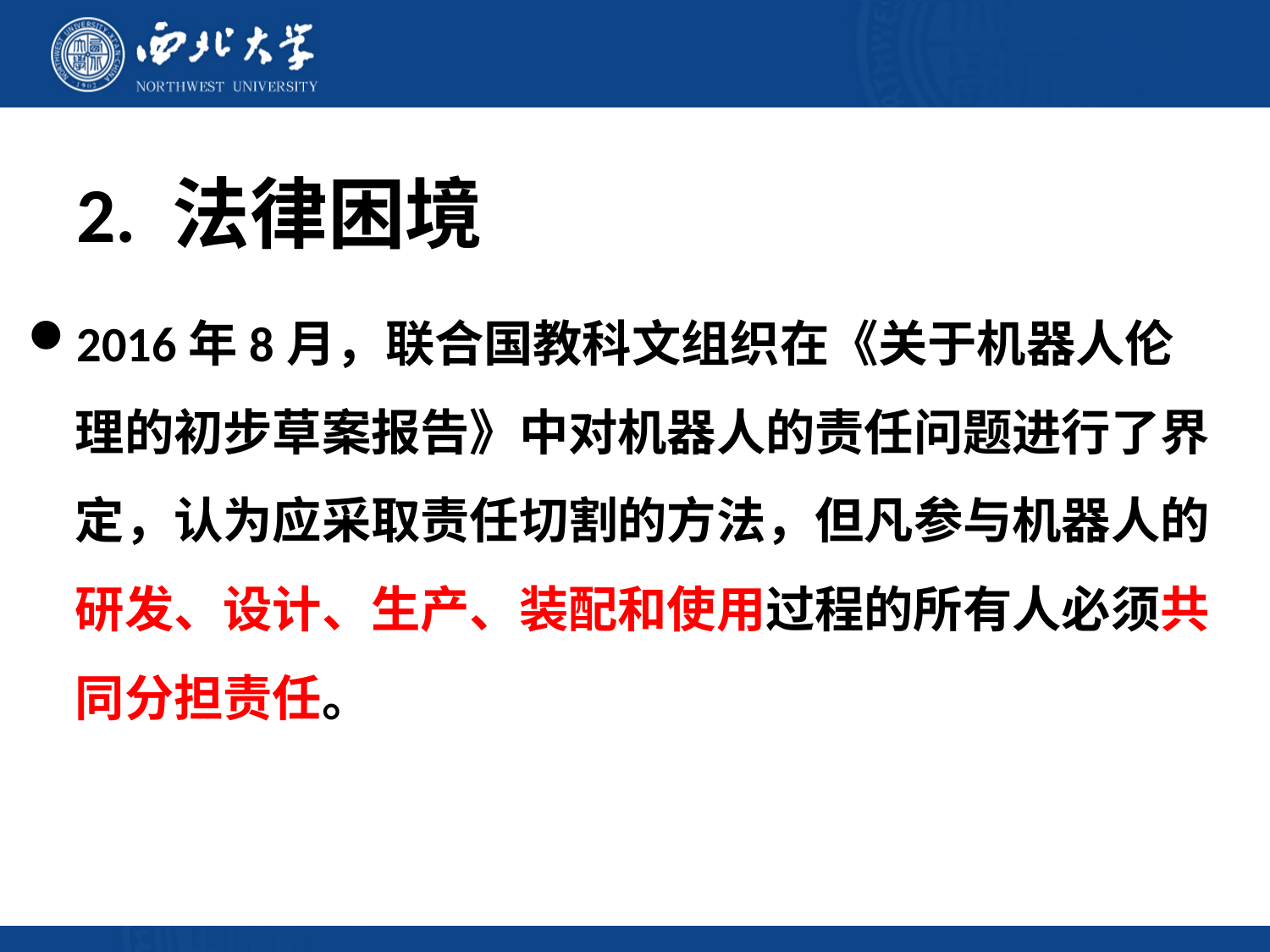

# 2. 法律困境
2016年8月，联合国教科文组织在《关于机器人伦理的初步草案报告》中对机器人的责任问题进行了界定，认为应采取责任切割的方法，但凡参与机器人的研发、设计、生产、装配和使用过程的所有人必须共同分担责任。